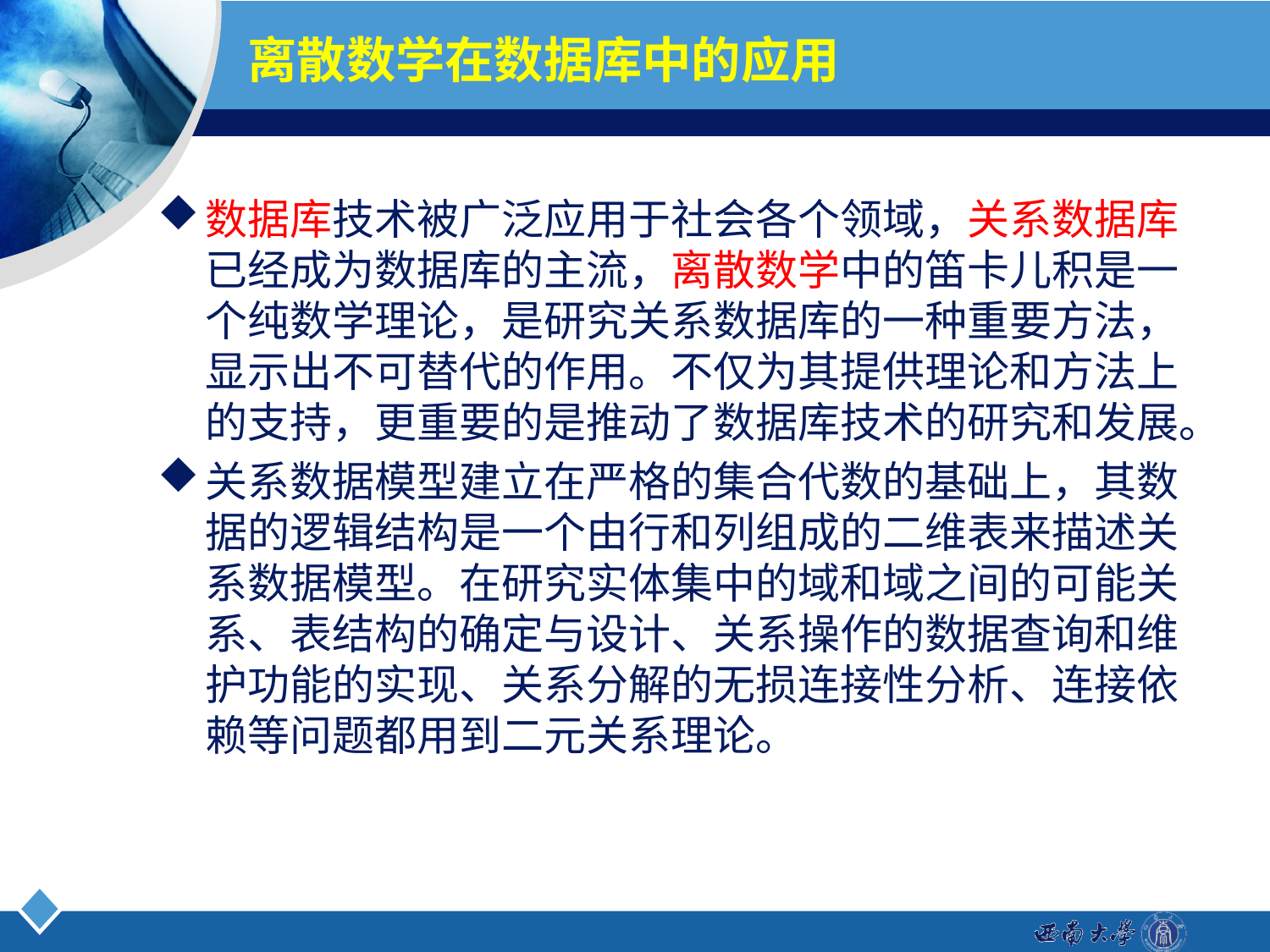

# 离散数学在数据库中的应用
数据库技术被广泛应用于社会各个领域，关系数据库已经成为数据库的主流，离散数学中的笛卡儿积是一个纯数学理论，是研究关系数据库的一种重要方法，显示出不可替代的作用。不仅为其提供理论和方法上的支持，更重要的是推动了数据库技术的研究和发展。
关系数据模型建立在严格的集合代数的基础上，其数据的逻辑结构是一个由行和列组成的二维表来描述关系数据模型。在研究实体集中的域和域之间的可能关系、表结构的确定与设计、关系操作的数据查询和维护功能的实现、关系分解的无损连接性分析、连接依赖等问题都用到二元关系理论。